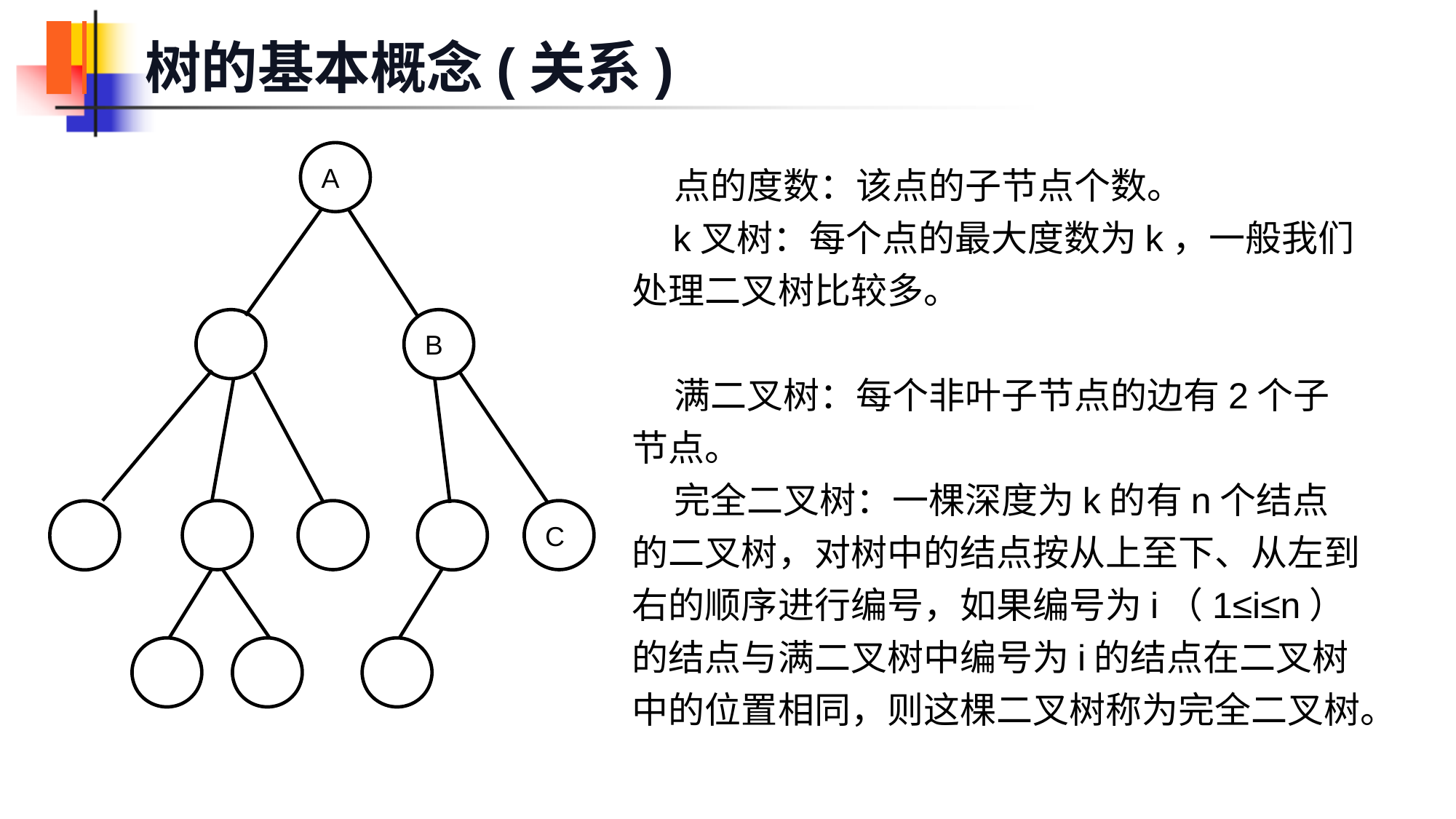

树的基本概念(关系)

A

B

C

    点的度数：该点的子节点个数。
    k叉树：每个点的最大度数为k，一般我们处理二叉树比较多。

    满二叉树：每个非叶子节点的边有2个子节点。
    完全二叉树：一棵深度为k的有n个结点的二叉树，对树中的结点按从上至下、从左到右的顺序进行编号，如果编号为i（1≤i≤n）的结点与满二叉树中编号为i的结点在二叉树中的位置相同，则这棵二叉树称为完全二叉树。